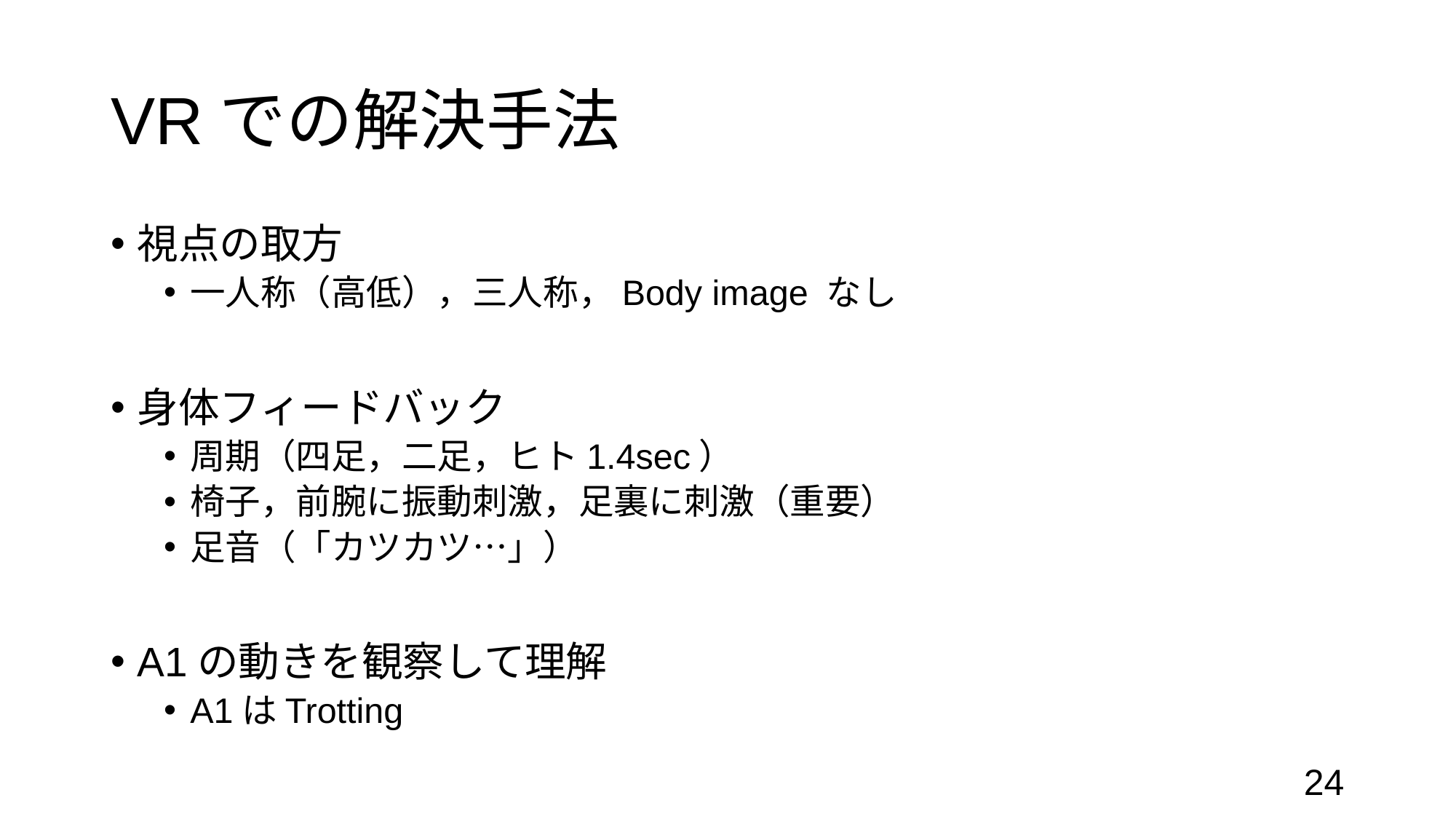

# VRでの解決手法
視点の取方
一人称（高低），三人称，Body image なし

身体フィードバック
周期（四足，二足，ヒト1.4sec）
椅子，前腕に振動刺激，足裏に刺激（重要）
足音（「カツカツ…」）

A1の動きを観察して理解
A1はTrotting
24